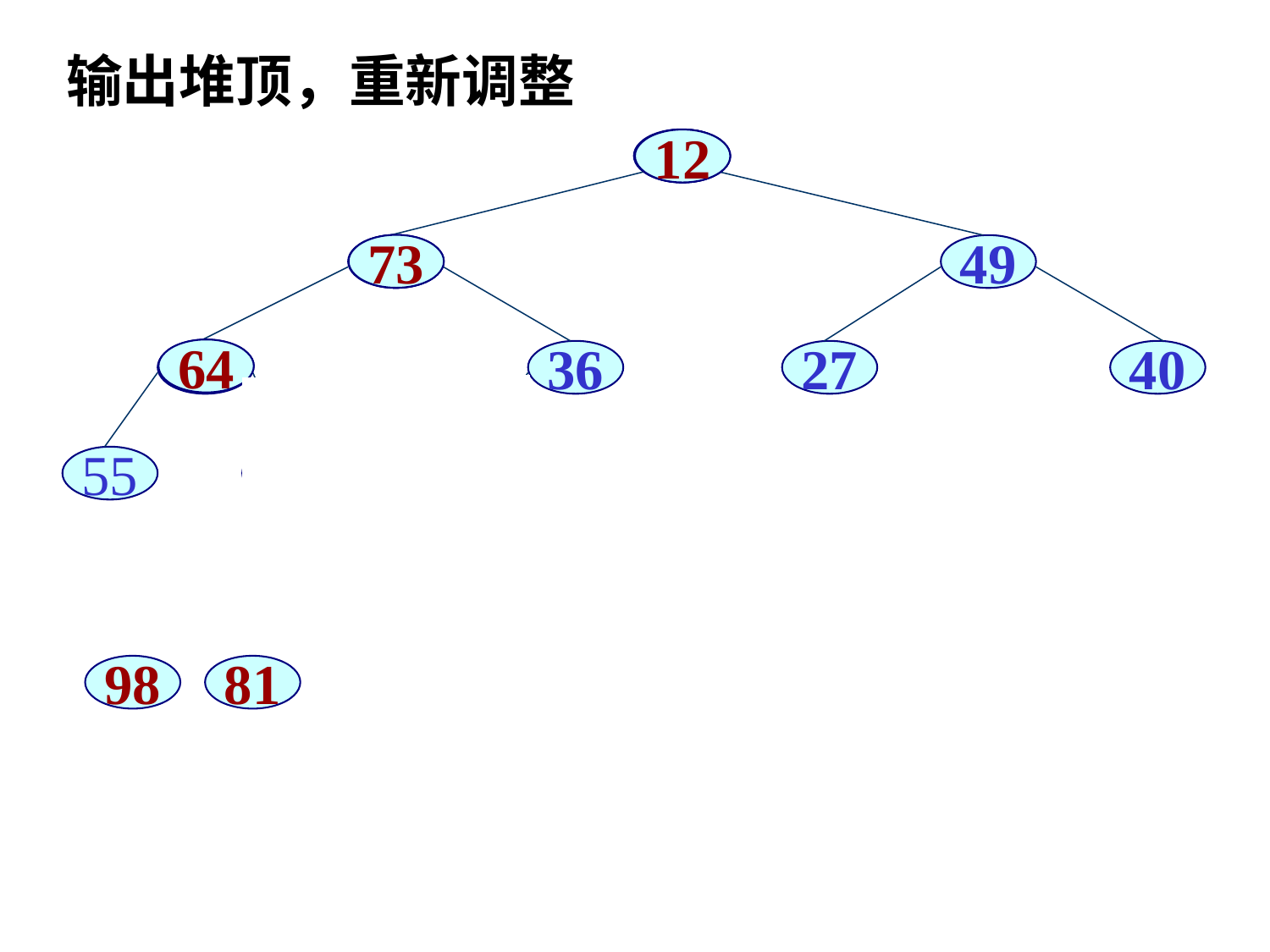

输出堆顶，重新调整
98

81
49

73
36
27
40

55
64
12
12
81
12
12
73
12
64

12
98
81